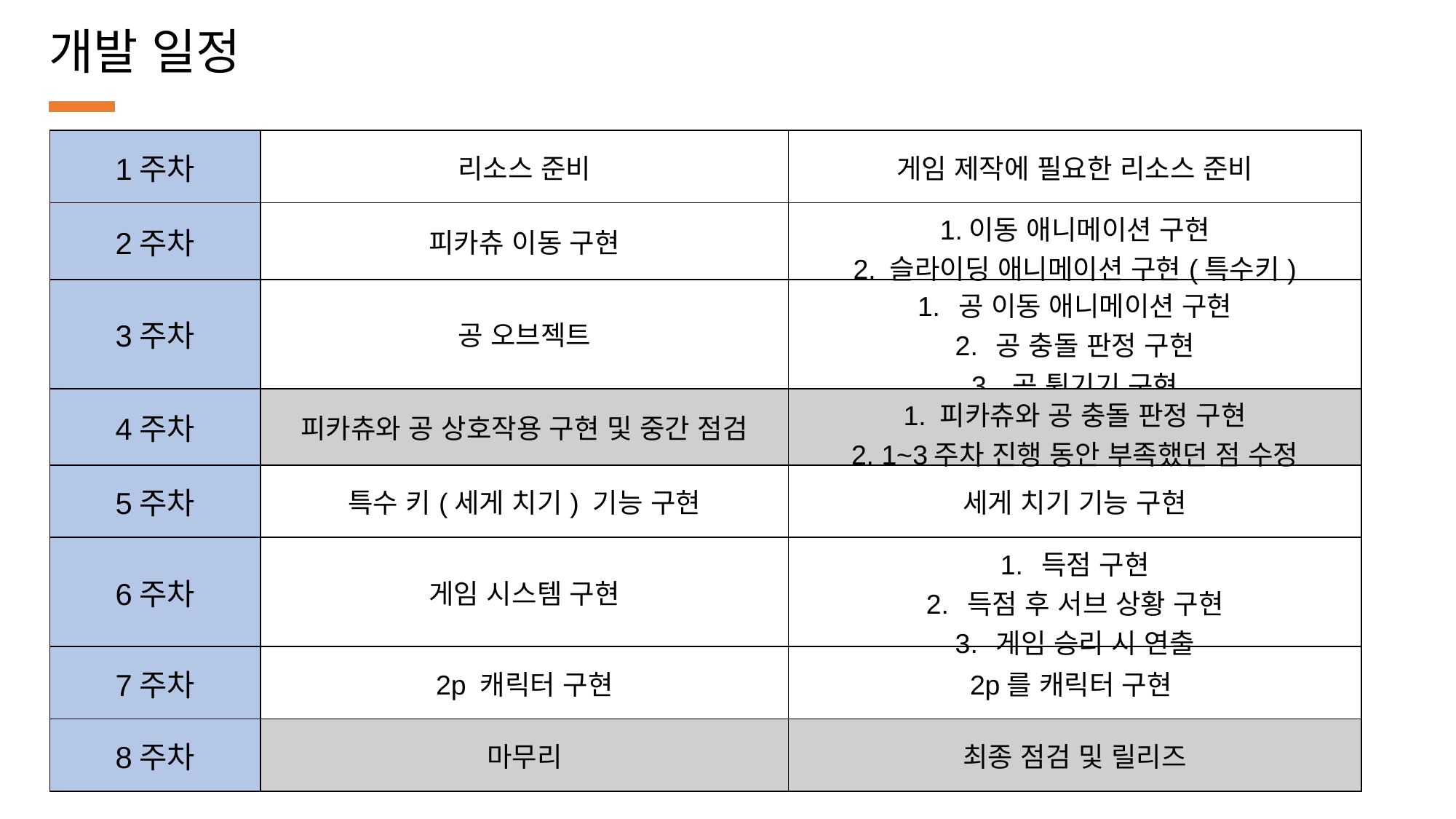

개발 일정

| 1주차 | 리소스 준비 | 게임 제작에 필요한 리소스 준비 |
| --- | --- | --- |
| 2주차 | 피카츄 이동 구현 | 1.이동 애니메이션 구현 2. 슬라이딩 애니메이션 구현(특수키) |
| 3주차 | 공 오브젝트 | 공 이동 애니메이션 구현 공 충돌 판정 구현 공 튕기기 구현 |
| 4주차 | 피카츄와 공 상호작용 구현 및 중간 점검 | 1. 피카츄와 공 충돌 판정 구현 2. 1~3주차 진행 동안 부족했던 점 수정 |
| 5주차 | 특수 키(세게 치기) 기능 구현 | 세게 치기 기능 구현 |
| 6주차 | 게임 시스템 구현 | 득점 구현 득점 후 서브 상황 구현 게임 승리 시 연출 |
| 7주차 | 2p 캐릭터 구현 | 2p를 캐릭터 구현 |
| 8주차 | 마무리 | 최종 점검 및 릴리즈 |